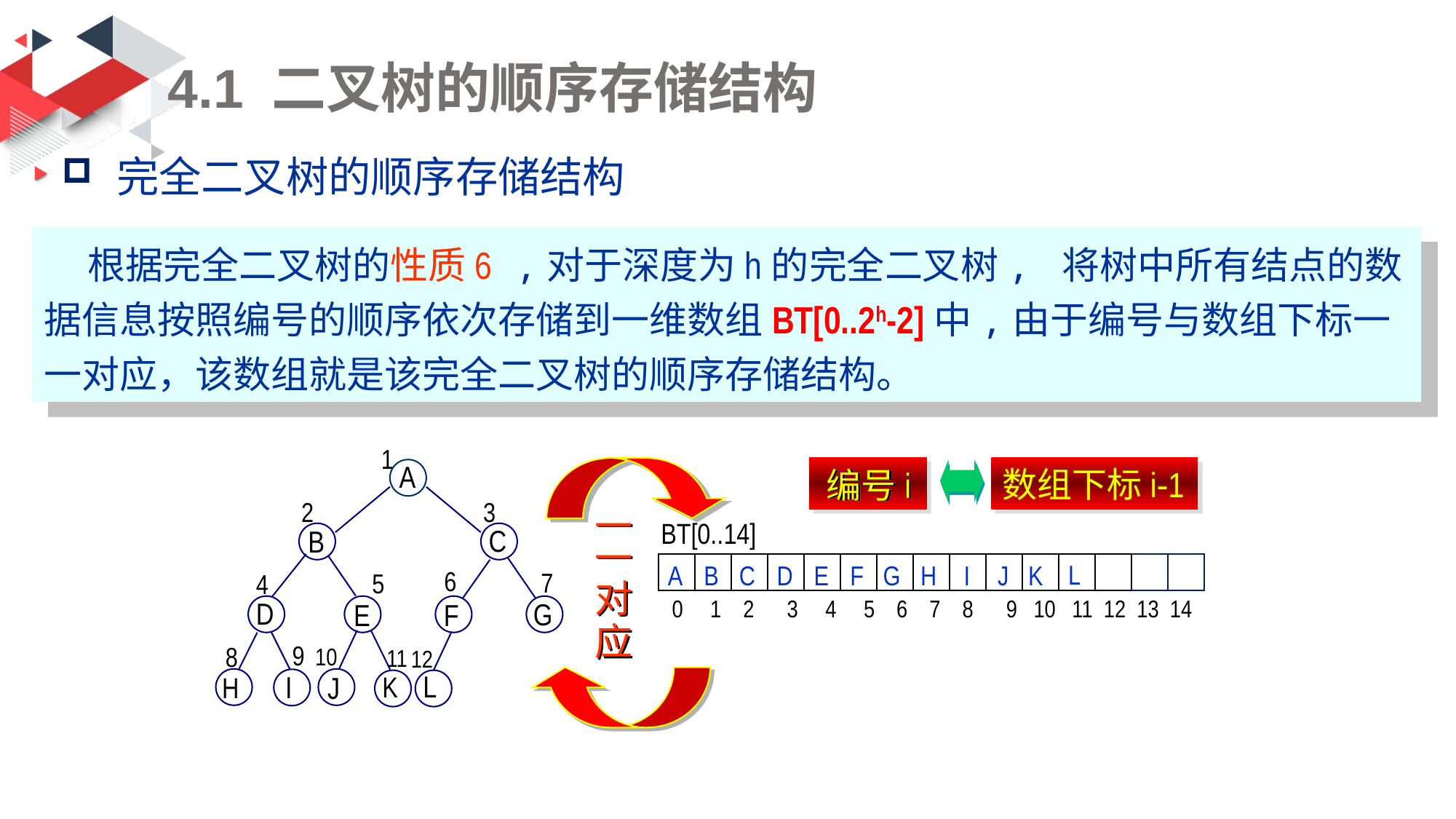

# 4.1 二叉树的顺序存储结构
完全二叉树的顺序存储结构

    根据完全二叉树的性质6 ,对于深度为h的完全二叉树, 将树中所有结点的数据信息按照编号的顺序依次存储到一维数组BT[0..2h-2]中,由于编号与数组下标一一对应，该数组就是该完全二叉树的顺序存储结构。
1
A

2
3
C
B

6

7
5
4
D
G
E
F

9
8
10
11
12
L
I
J
K
H

数组下标i-1
编号i

一
一
对
应
BT[0..14]

0     1    2      3     4     5    6    7    8      9   10   11  12  13  14
L
A
K
B
C
D
E
F
G
H
I
J